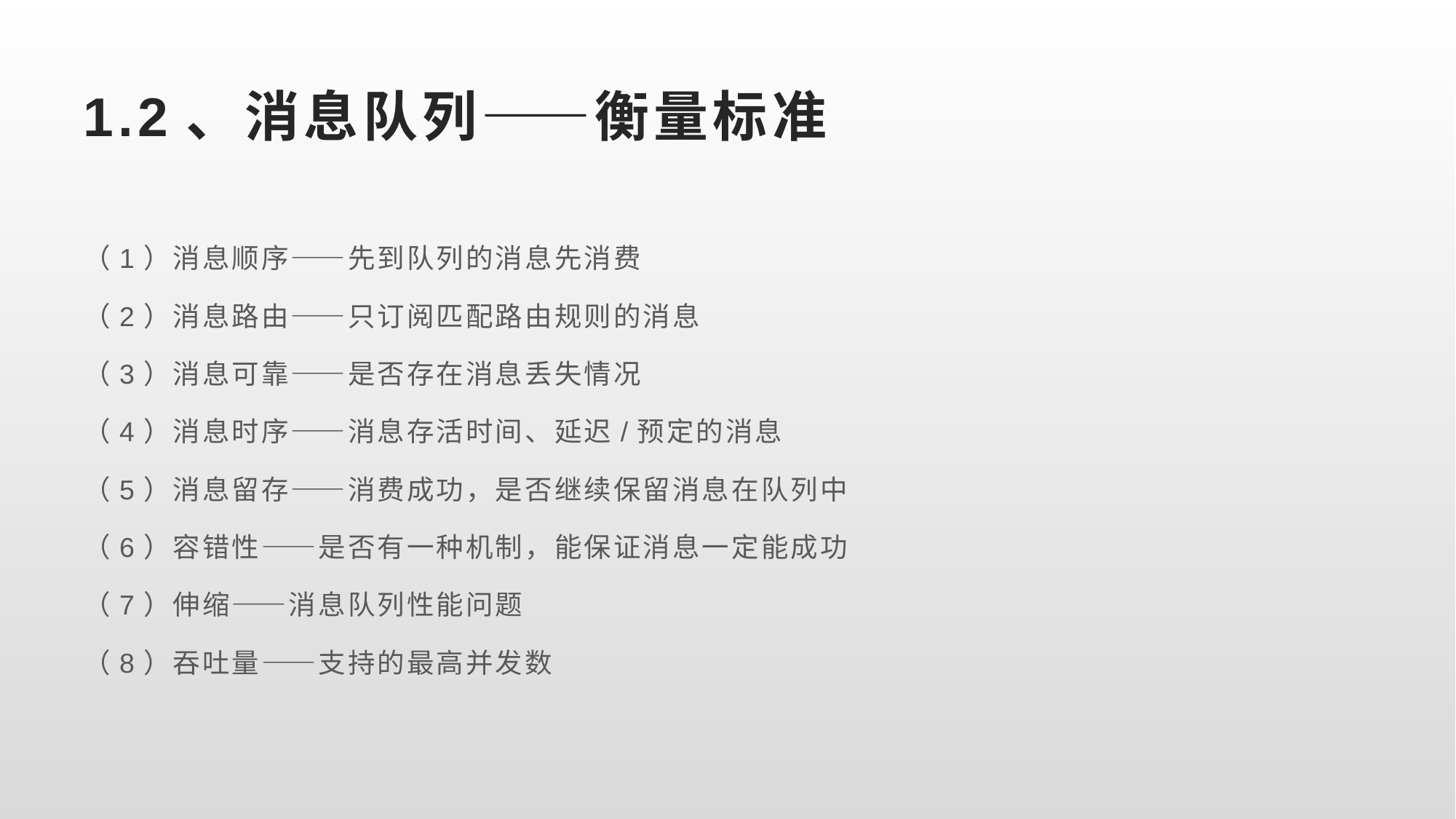

# 1.2、消息队列——衡量标准

（1）消息顺序——先到队列的消息先消费
（2）消息路由——只订阅匹配路由规则的消息
（3）消息可靠——是否存在消息丢失情况
（4）消息时序——消息存活时间、延迟/预定的消息
（5）消息留存——消费成功，是否继续保留消息在队列中
（6）容错性——是否有一种机制，能保证消息一定能成功
（7）伸缩——消息队列性能问题
（8）吞吐量——支持的最高并发数